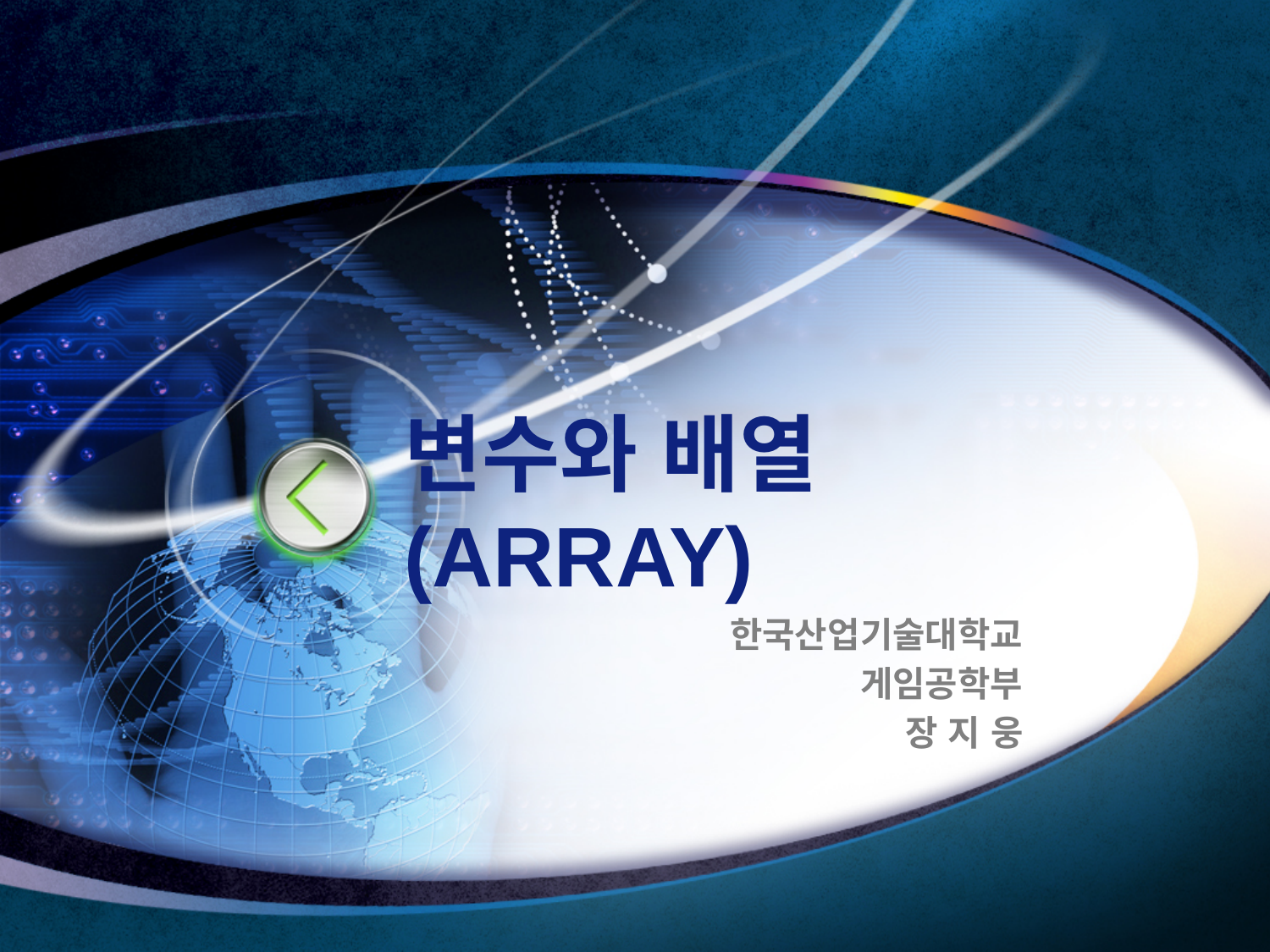

# 변수와 배열(ARRAY)
한국산업기술대학교
게임공학부
장 지 웅